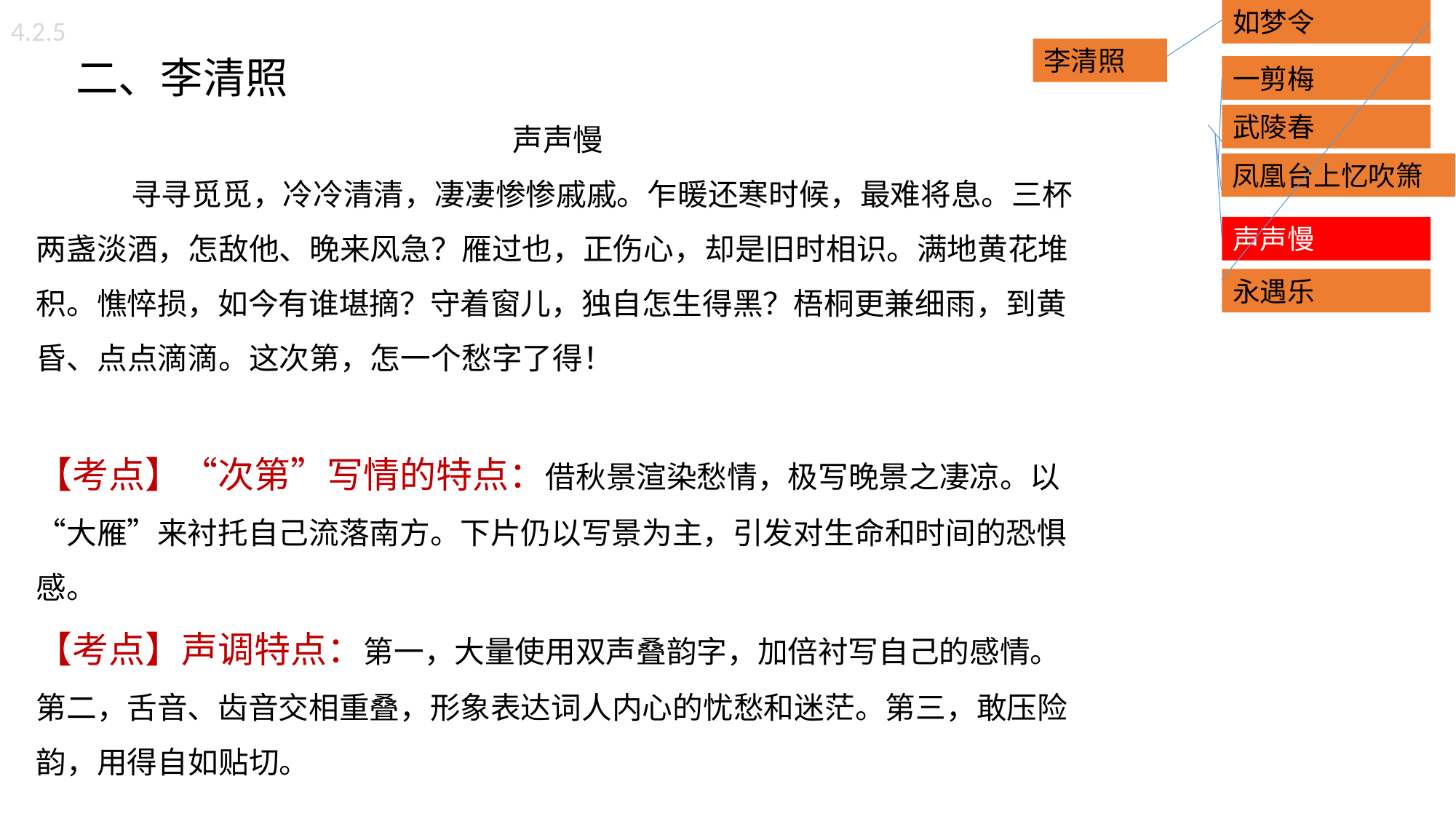

如梦令
4.2.5
    二、李清照
声声慢
             寻寻觅觅，冷冷清清，凄凄惨惨戚戚。乍暖还寒时候，最难将息。三杯两盏淡酒，怎敌他、晚来风急？雁过也，正伤心，却是旧时相识。满地黄花堆积。憔悴损，如今有谁堪摘？守着窗儿，独自怎生得黑？梧桐更兼细雨，到黄昏、点点滴滴。这次第，怎一个愁字了得！

【考点】“次第”写情的特点：借秋景渲染愁情，极写晚景之凄凉。以“大雁”来衬托自己流落南方。下片仍以写景为主，引发对生命和时间的恐惧感。
【考点】声调特点：第一，大量使用双声叠韵字，加倍衬写自己的感情。第二，舌音、齿音交相重叠，形象表达词人内心的忧愁和迷茫。第三，敢压险韵，用得自如贴切。
李清照
一剪梅
武陵春
凤凰台上忆吹箫
声声慢
永遇乐